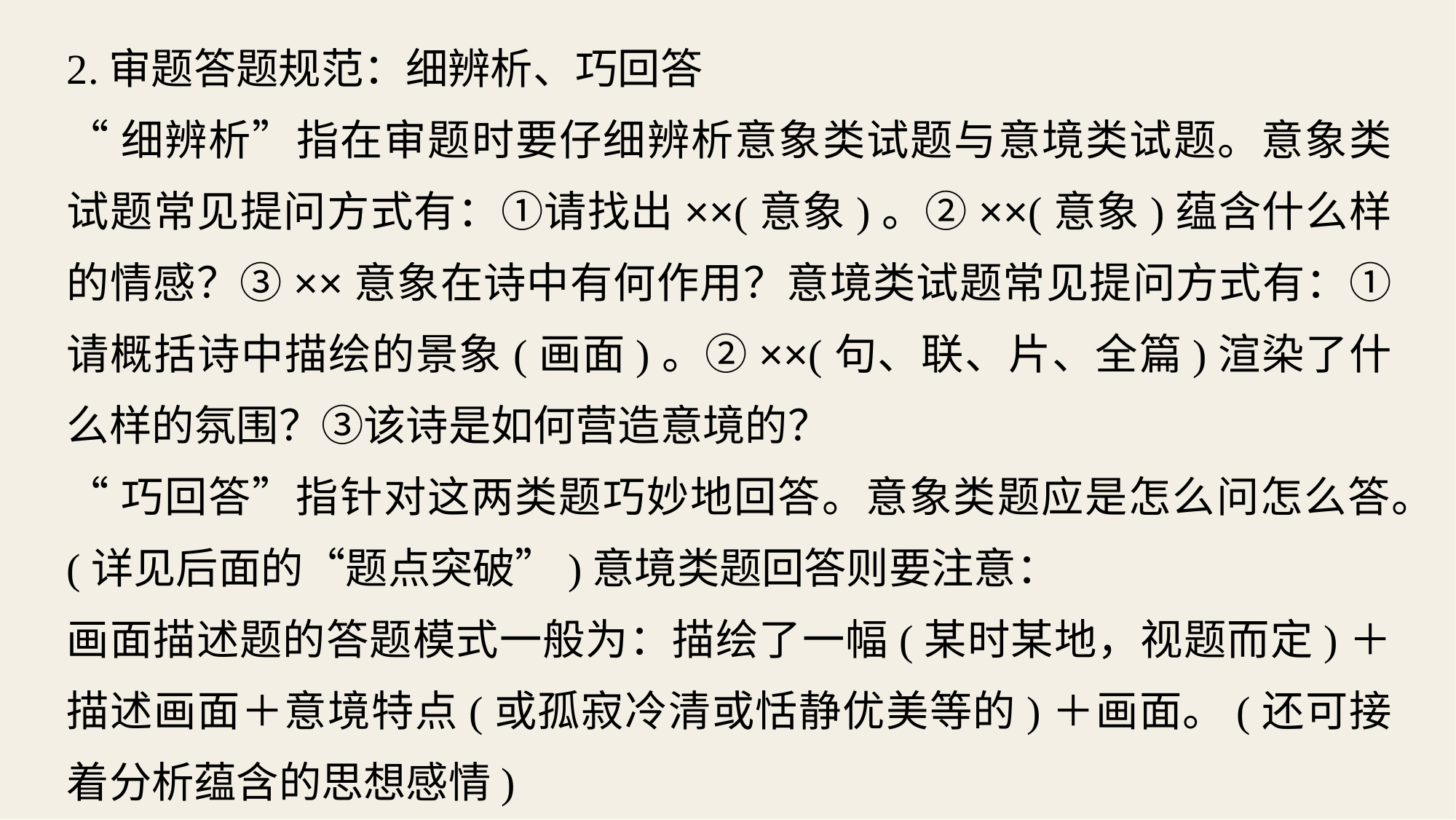

2.审题答题规范：细辨析、巧回答
“细辨析”指在审题时要仔细辨析意象类试题与意境类试题。意象类试题常见提问方式有：①请找出××(意象)。②××(意象)蕴含什么样的情感？③××意象在诗中有何作用？意境类试题常见提问方式有：①请概括诗中描绘的景象(画面)。②××(句、联、片、全篇)渲染了什么样的氛围？③该诗是如何营造意境的？
“巧回答”指针对这两类题巧妙地回答。意象类题应是怎么问怎么答。(详见后面的“题点突破”)意境类题回答则要注意：
画面描述题的答题模式一般为：描绘了一幅(某时某地，视题而定)＋描述画面＋意境特点(或孤寂冷清或恬静优美等的)＋画面。(还可接着分析蕴含的思想感情)